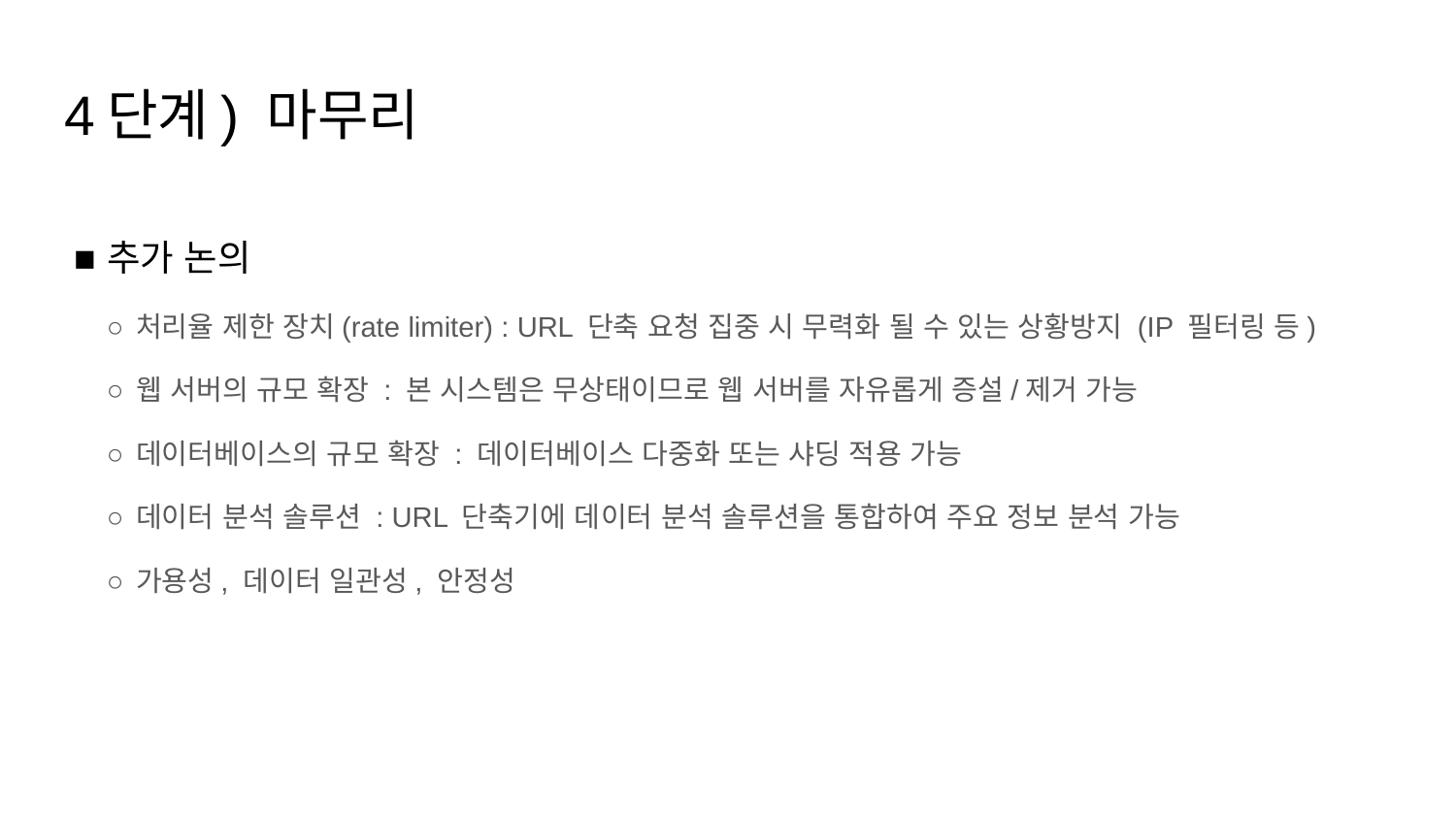

# 4단계) 마무리
추가 논의
처리율 제한 장치(rate limiter) : URL 단축 요청 집중 시 무력화 될 수 있는 상황방지 (IP 필터링 등)
웹 서버의 규모 확장 : 본 시스템은 무상태이므로 웹 서버를 자유롭게 증설/제거 가능
데이터베이스의 규모 확장 : 데이터베이스 다중화 또는 샤딩 적용 가능
데이터 분석 솔루션 : URL 단축기에 데이터 분석 솔루션을 통합하여 주요 정보 분석 가능
가용성, 데이터 일관성, 안정성